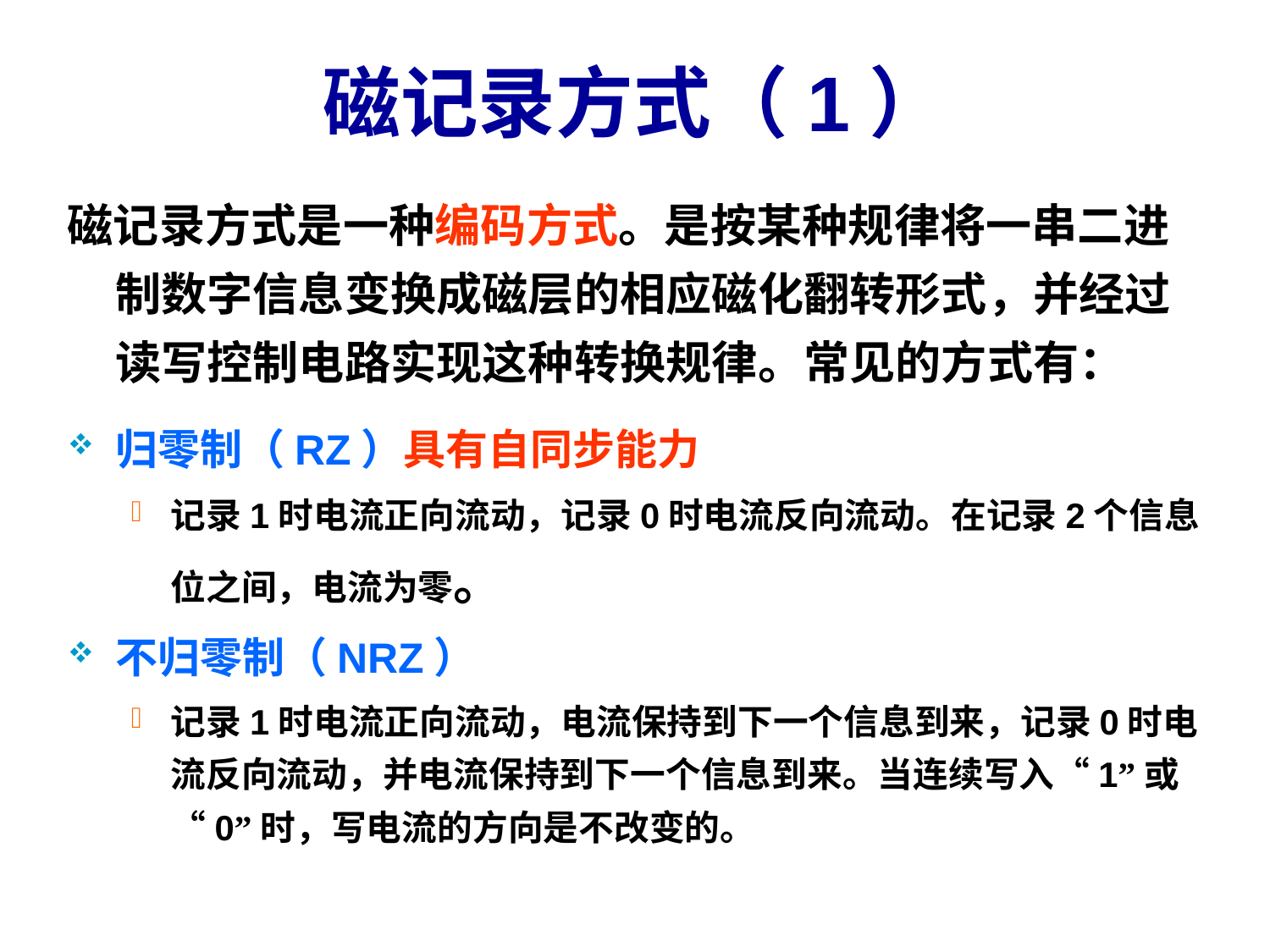

# 磁记录方式（1）
磁记录方式是一种编码方式。是按某种规律将一串二进制数字信息变换成磁层的相应磁化翻转形式，并经过读写控制电路实现这种转换规律。常见的方式有：
归零制（RZ）具有自同步能力
记录1时电流正向流动，记录0时电流反向流动。在记录2个信息位之间，电流为零。
不归零制（NRZ）
记录1时电流正向流动，电流保持到下一个信息到来，记录0时电流反向流动，并电流保持到下一个信息到来。当连续写入“1”或“0”时，写电流的方向是不改变的。